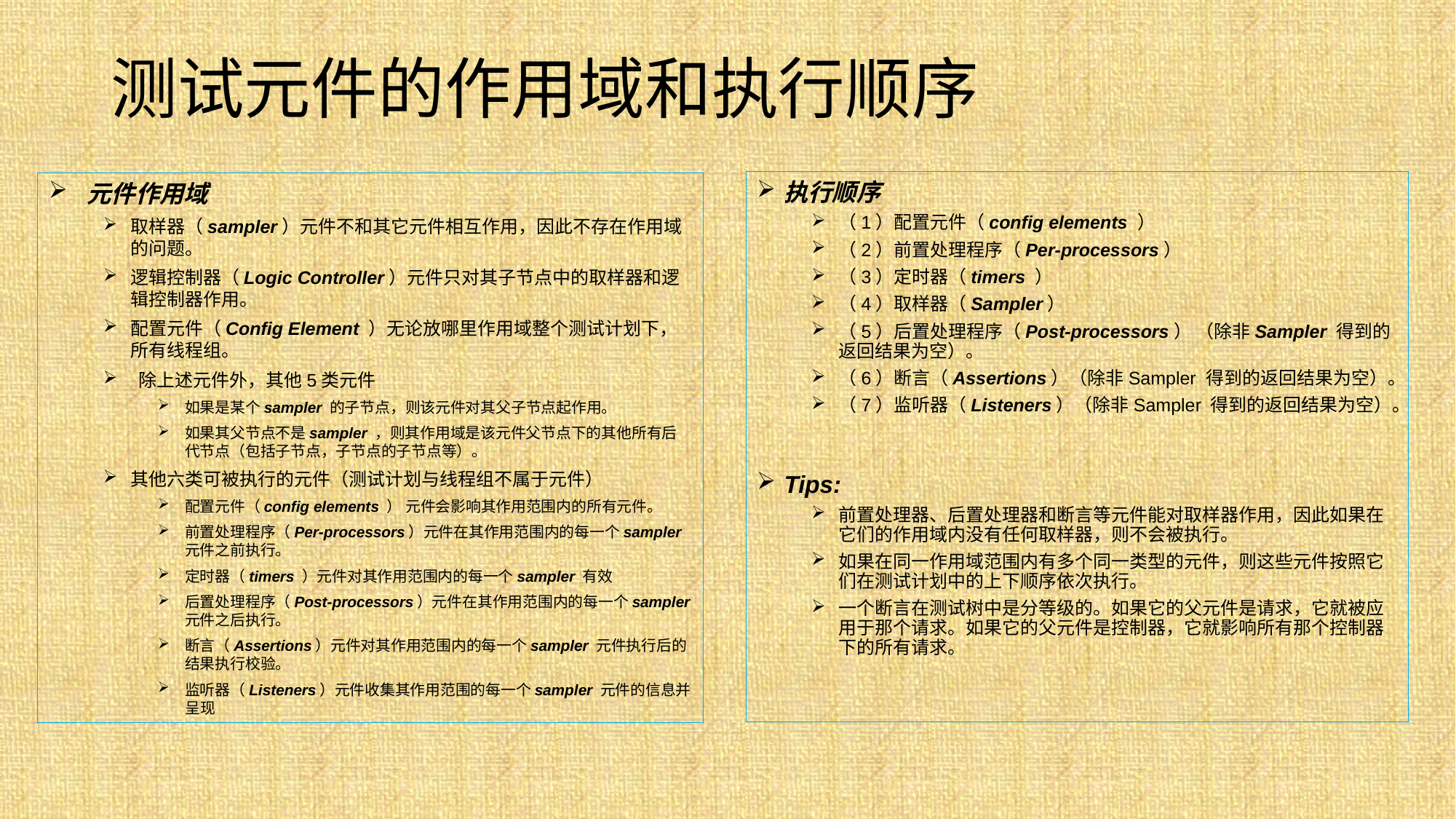

测试元件的作用域和执行顺序
执行顺序
（1）配置元件（config elements ）
（2）前置处理程序（Per-processors）
（3）定时器（timers ）
（4）取样器（Sampler）
（5）后置处理程序（Post-processors） （除非Sampler 得到的返回结果为空）。
（6）断言（Assertions）（除非Sampler 得到的返回结果为空）。
（7）监听器（Listeners）（除非Sampler 得到的返回结果为空）。

Tips:
前置处理器、后置处理器和断言等元件能对取样器作用，因此如果在它们的作用域内没有任何取样器，则不会被执行。
如果在同一作用域范围内有多个同一类型的元件，则这些元件按照它们在测试计划中的上下顺序依次执行。
一个断言在测试树中是分等级的。如果它的父元件是请求，它就被应用于那个请求。如果它的父元件是控制器，它就影响所有那个控制器下的所有请求。

 元件作用域
取样器（sampler）元件不和其它元件相互作用，因此不存在作用域的问题。
逻辑控制器（Logic Controller）元件只对其子节点中的取样器和逻辑控制器作用。
配置元件（Config Element ）无论放哪里作用域整个测试计划下，所有线程组。
 除上述元件外，其他5类元件
如果是某个sampler 的子节点，则该元件对其父子节点起作用。
如果其父节点不是sampler ，则其作用域是该元件父节点下的其他所有后代节点（包括子节点，子节点的子节点等）。
其他六类可被执行的元件（测试计划与线程组不属于元件）
配置元件（config elements ） 元件会影响其作用范围内的所有元件。
前置处理程序（Per-processors）元件在其作用范围内的每一个sampler元件之前执行。
定时器（timers ）元件对其作用范围内的每一个sampler 有效
后置处理程序（Post-processors）元件在其作用范围内的每一个sampler元件之后执行。
断言（Assertions）元件对其作用范围内的每一个sampler 元件执行后的结果执行校验。
监听器（Listeners）元件收集其作用范围的每一个sampler 元件的信息并呈现